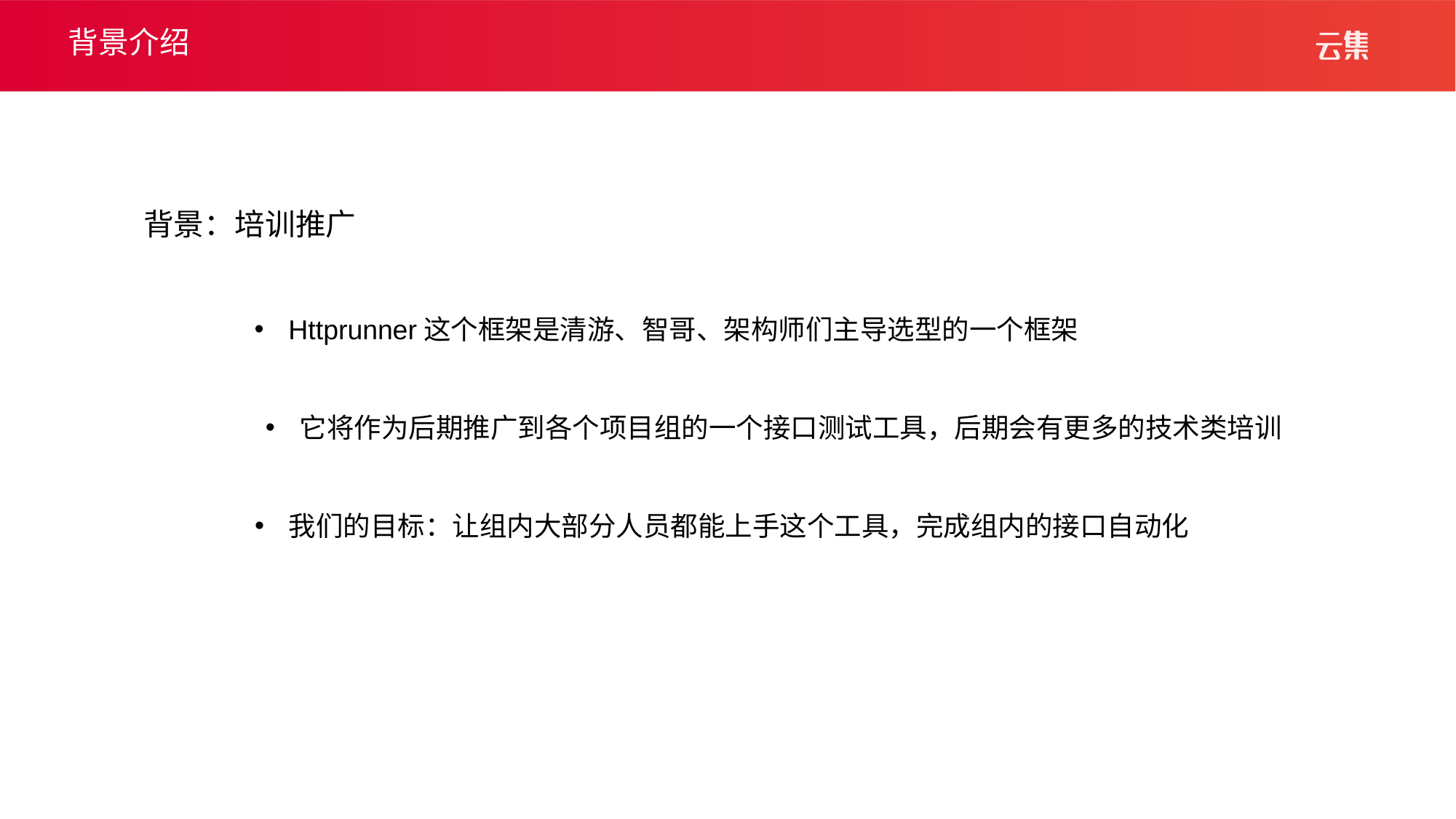

背景介绍
背景：培训推广
Httprunner这个框架是清游、智哥、架构师们主导选型的一个框架
它将作为后期推广到各个项目组的一个接口测试工具，后期会有更多的技术类培训
我们的目标：让组内大部分人员都能上手这个工具，完成组内的接口自动化